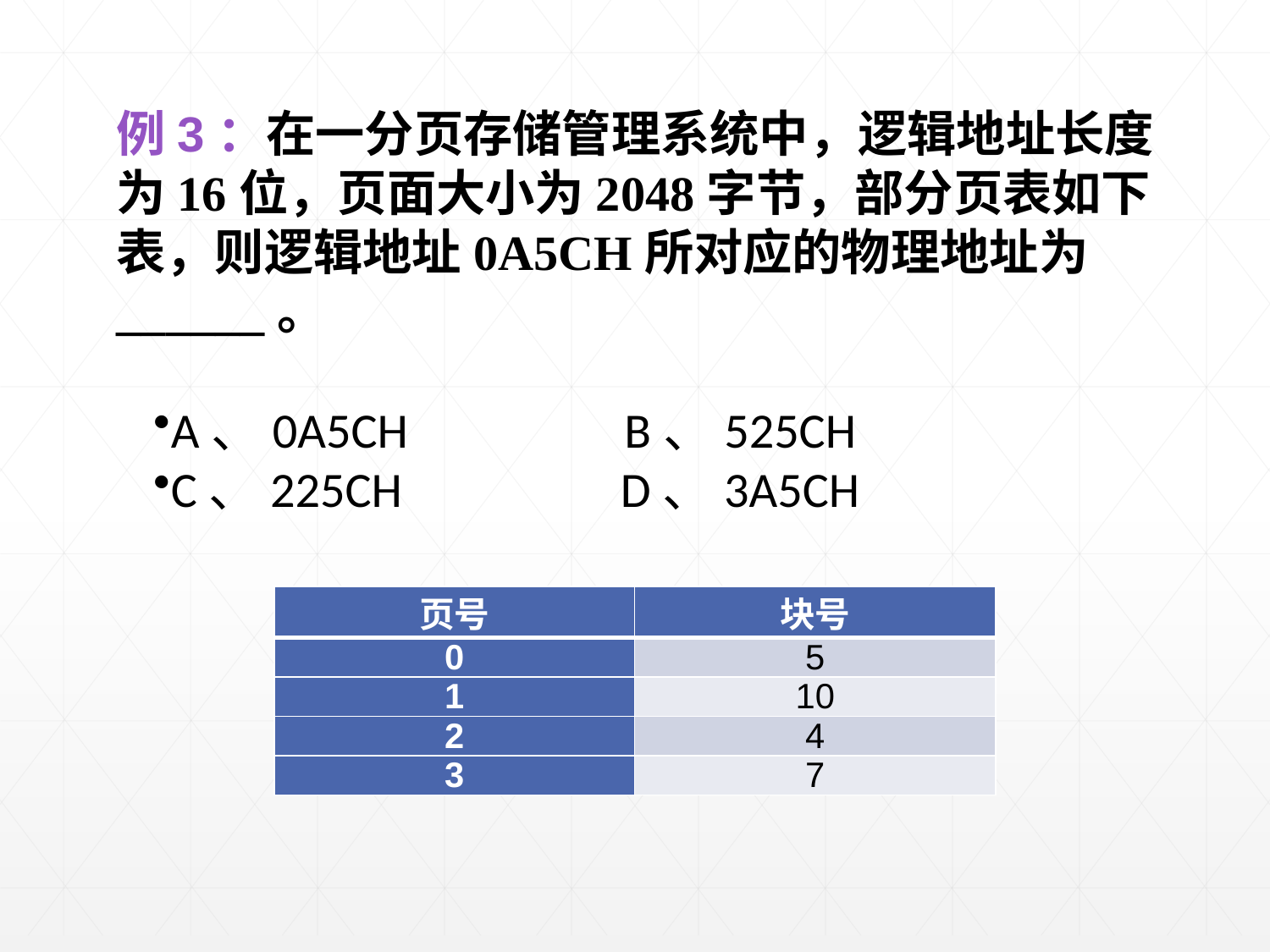

例3：在一分页存储管理系统中，逻辑地址长度为16位，页面大小为2048字节，部分页表如下表，则逻辑地址0A5CH所对应的物理地址为______。

A、0A5CH		B、525CH
C、225CH	           D、3A5CH
| 页号 | 块号 |
| --- | --- |
| 0 | 5 |
| 1 | 10 |
| 2 | 4 |
| 3 | 7 |